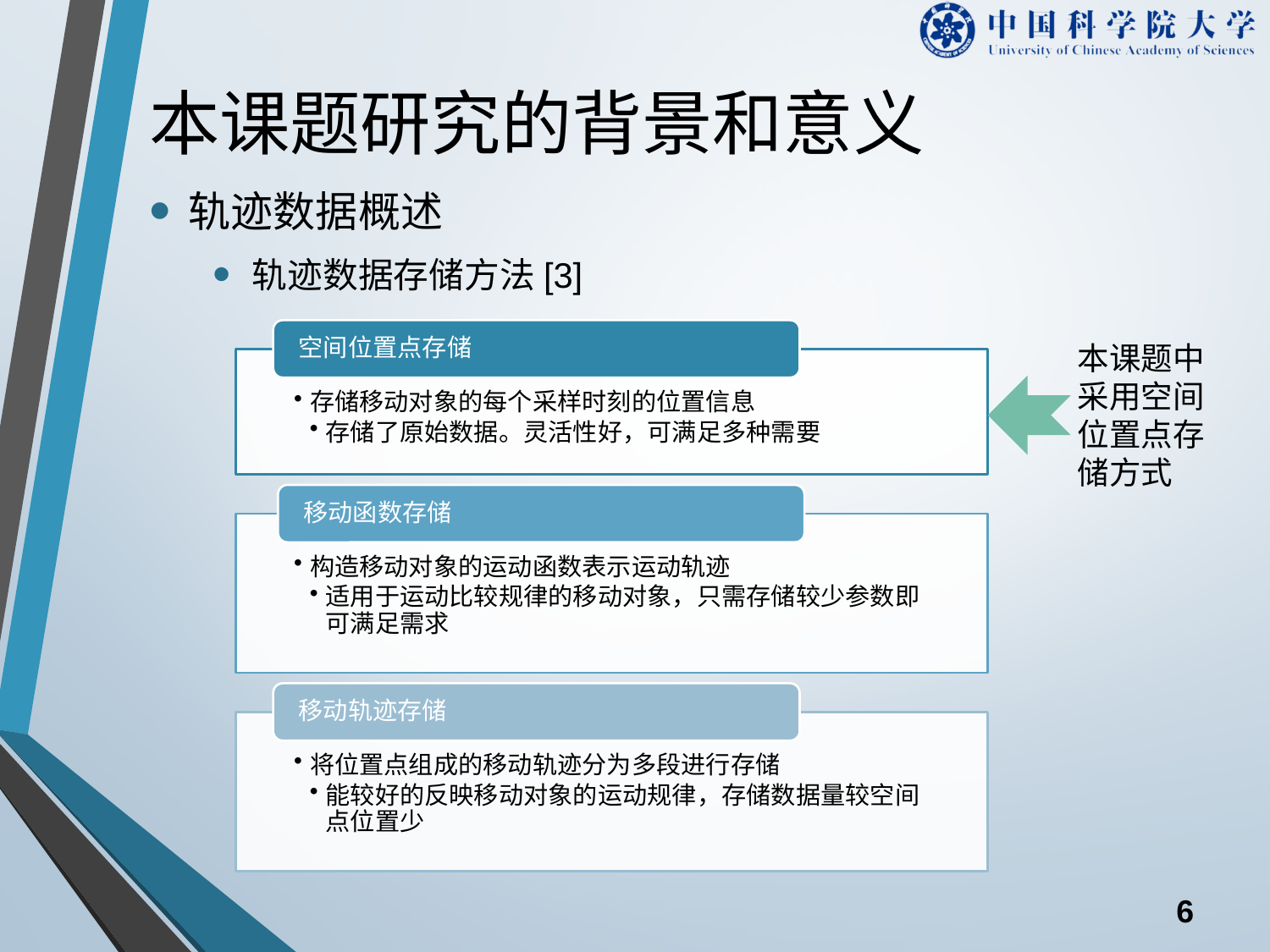

# 本课题研究的背景和意义
轨迹数据概述
轨迹数据存储方法[3]

存储移动对象的每个采样时刻的位置信息
存储了原始数据。灵活性好，可满足多种需要
空间位置点存储
构造移动对象的运动函数表示运动轨迹
适用于运动比较规律的移动对象，只需存储较少参数即可满足需求
移动函数存储
将位置点组成的移动轨迹分为多段进行存储
能较好的反映移动对象的运动规律，存储数据量较空间点位置少
移动轨迹存储
本课题中采用空间位置点存储方式

6